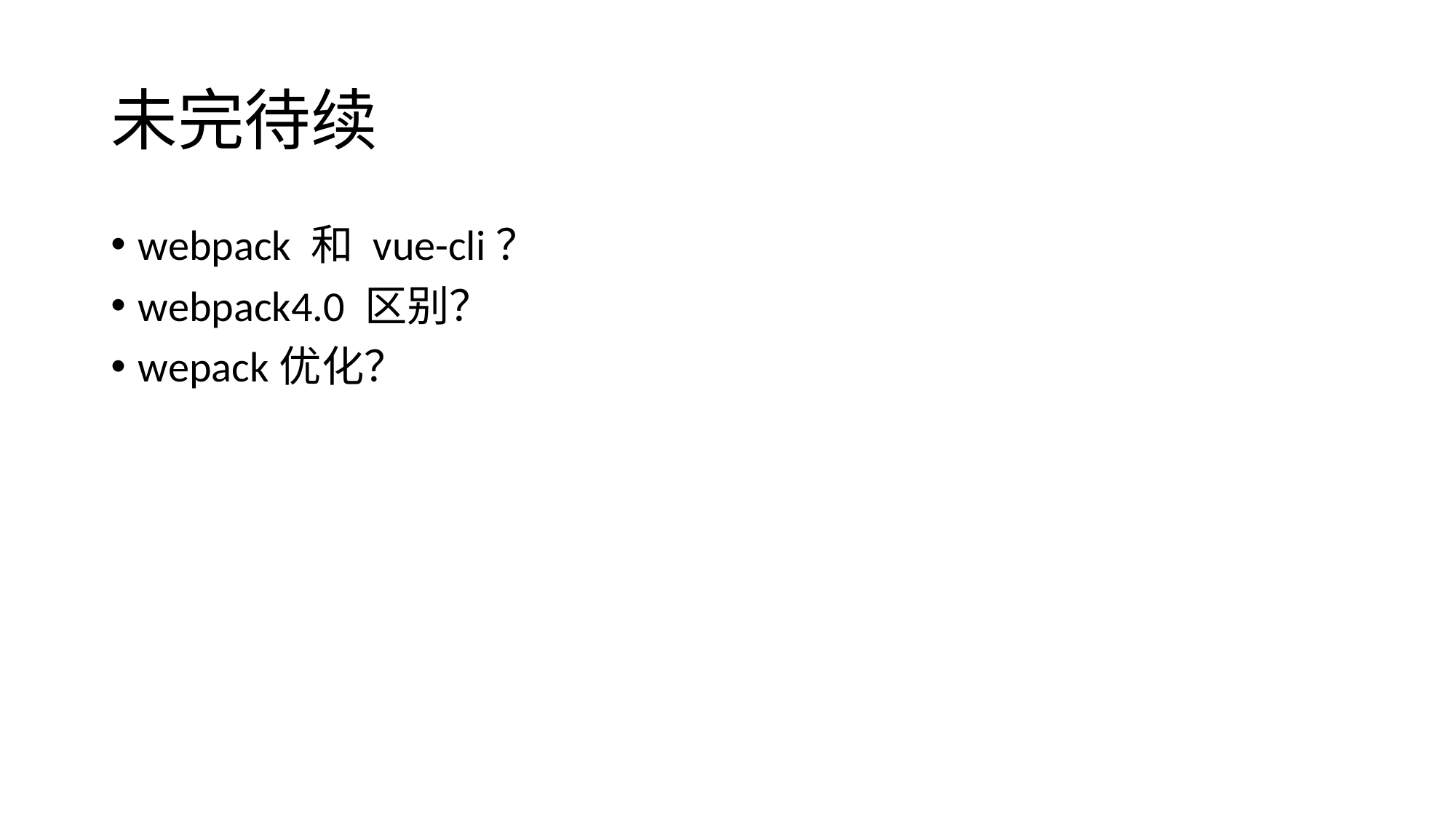

# 未完待续
webpack 和 vue-cli？
webpack4.0 区别？
wepack优化？